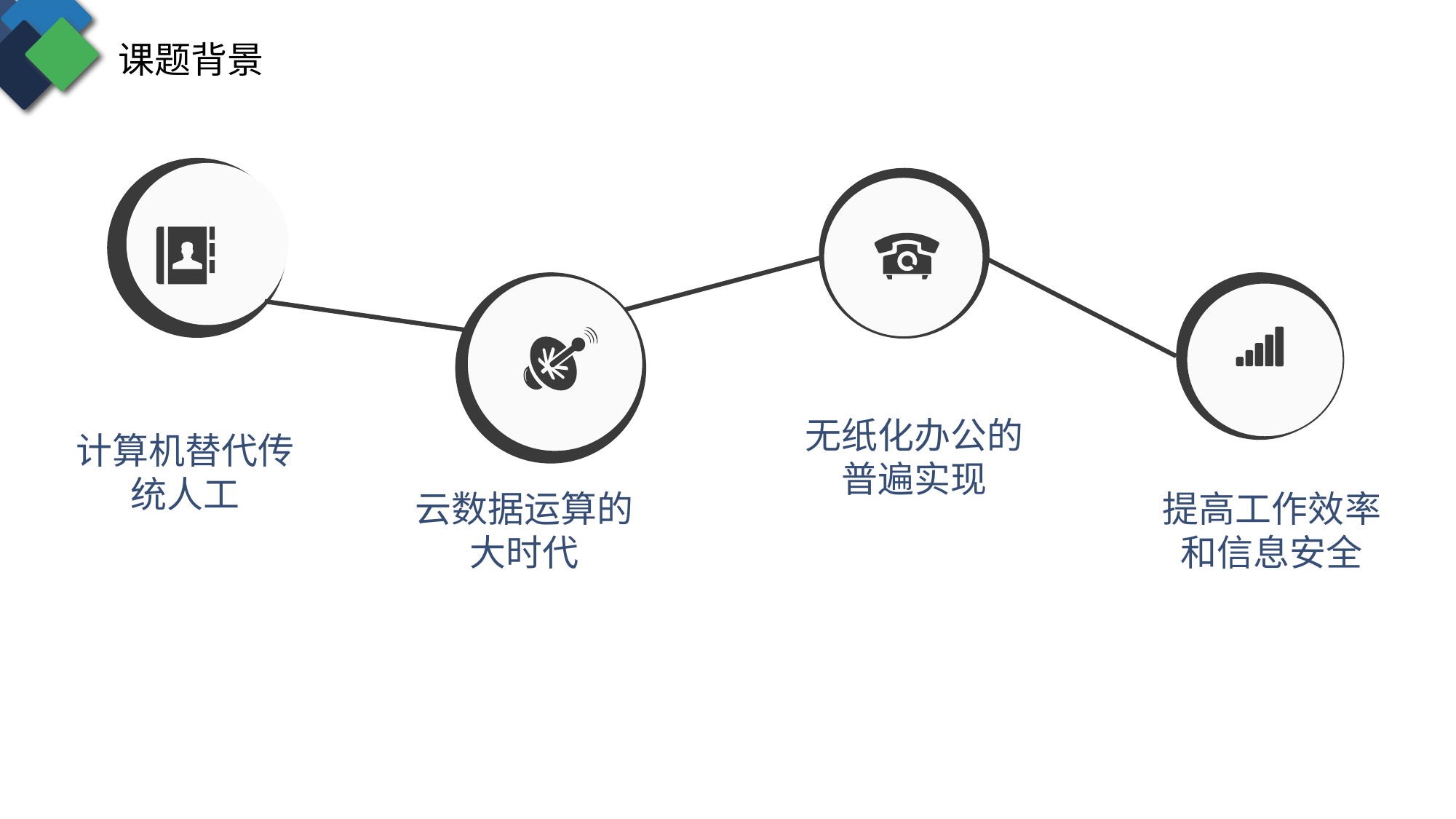

课题背景

无纸化办公的普遍实现
计算机替代传统人工
云数据运算的大时代
提高工作效率和信息安全